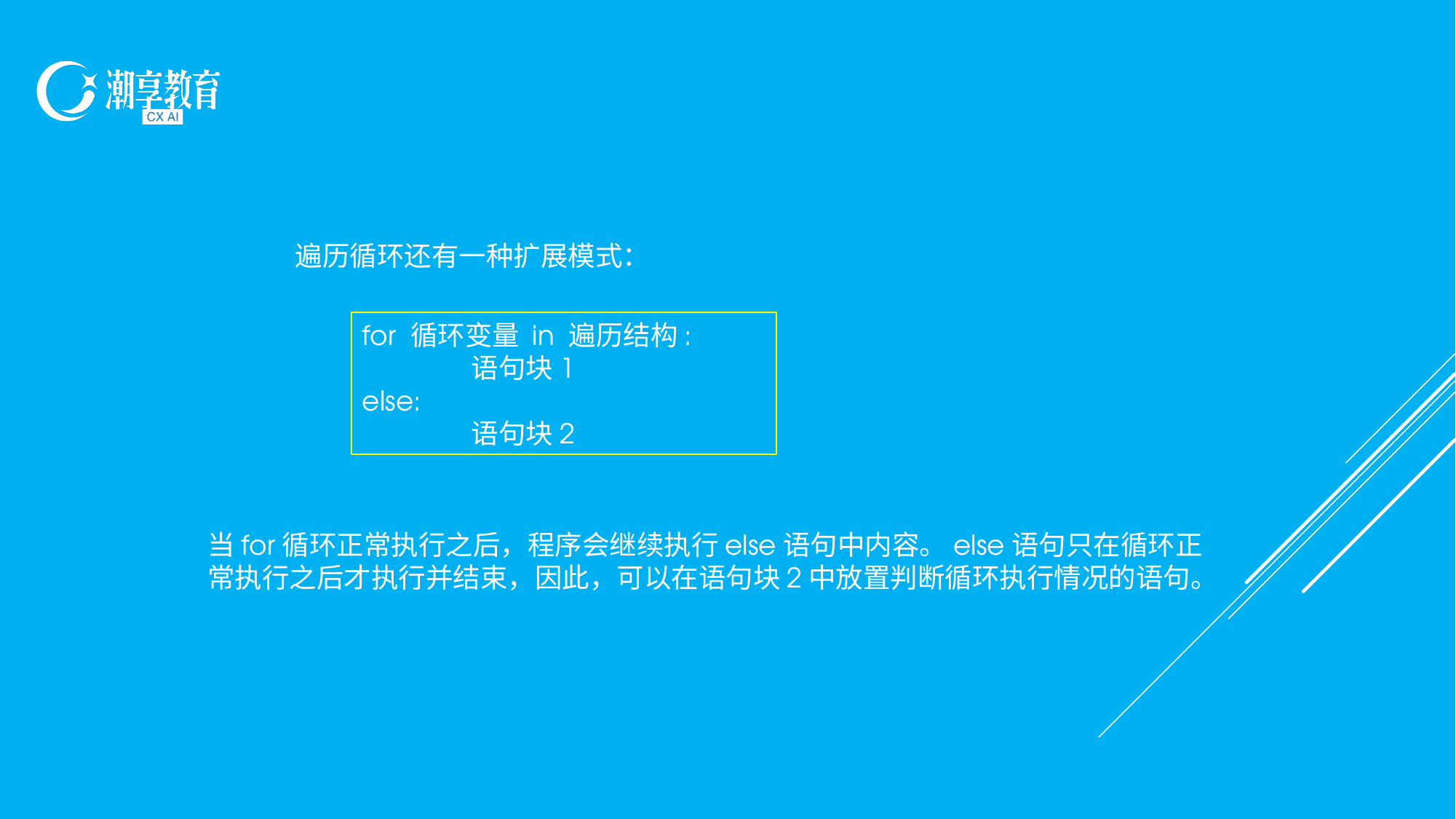

遍历循环还有一种扩展模式：
for 循环变量 in 遍历结构:
	语句块1
else:
	语句块2
当for循环正常执行之后，程序会继续执行else语句中内容。else语句只在循环正常执行之后才执行并结束，因此，可以在语句块2中放置判断循环执行情况的语句。